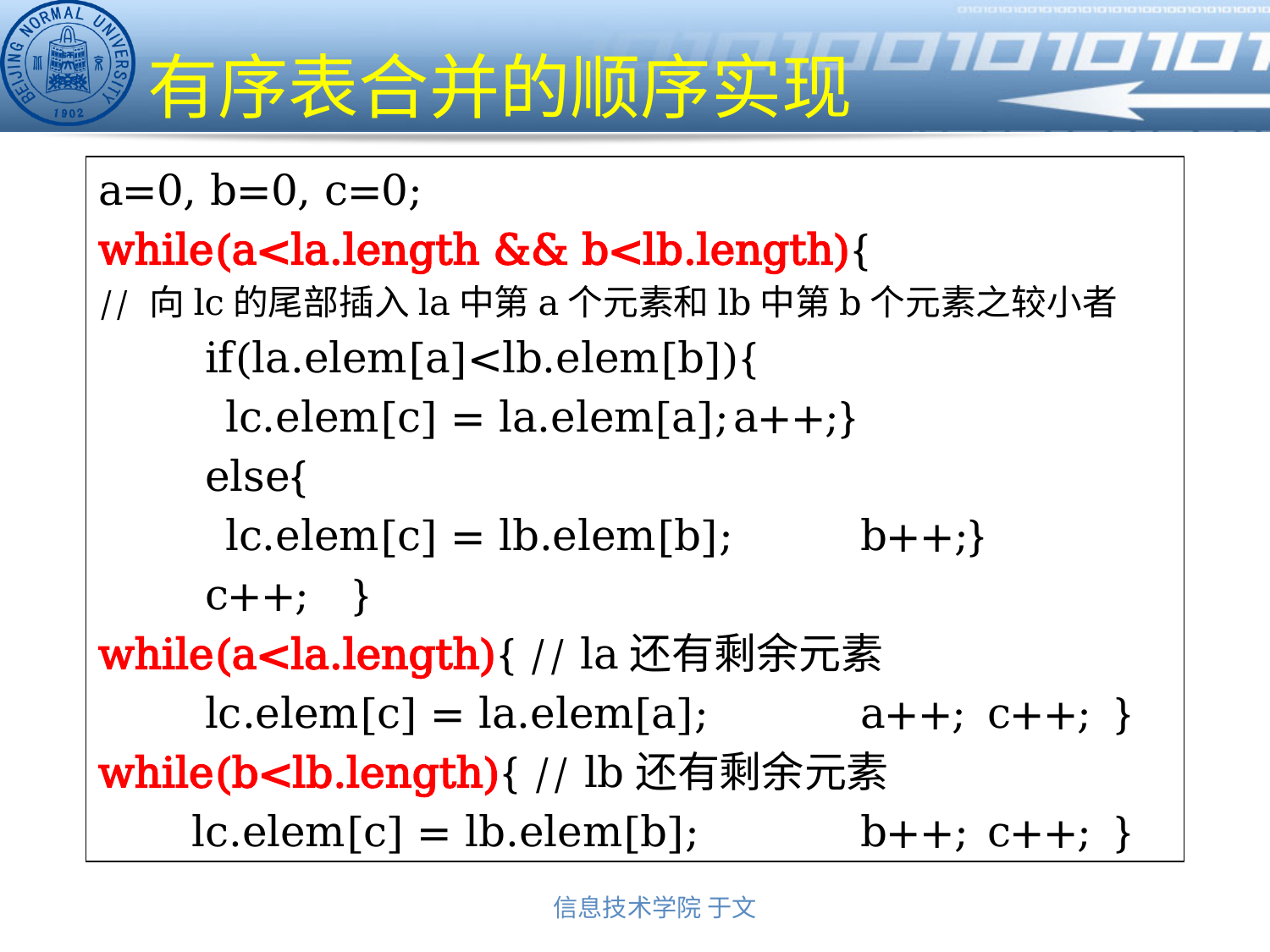

# 有序表合并的顺序实现
a=0, b=0, c=0;
while(a<la.length && b<lb.length){
// 向lc的尾部插入la中第a个元素和lb中第b个元素之较小者
        if(la.elem[a]<lb.elem[b]){
	lc.elem[c] = la.elem[a];	a++;}
        else{
   	lc.elem[c] = lb.elem[b];	b++;}
        c++;	}
while(a<la.length){ // la还有剩余元素
        lc.elem[c] = la.elem[a];		a++;	c++;	}
while(b<lb.length){ // lb还有剩余元素
       lc.elem[c] = lb.elem[b]; 		b++;	c++;	}